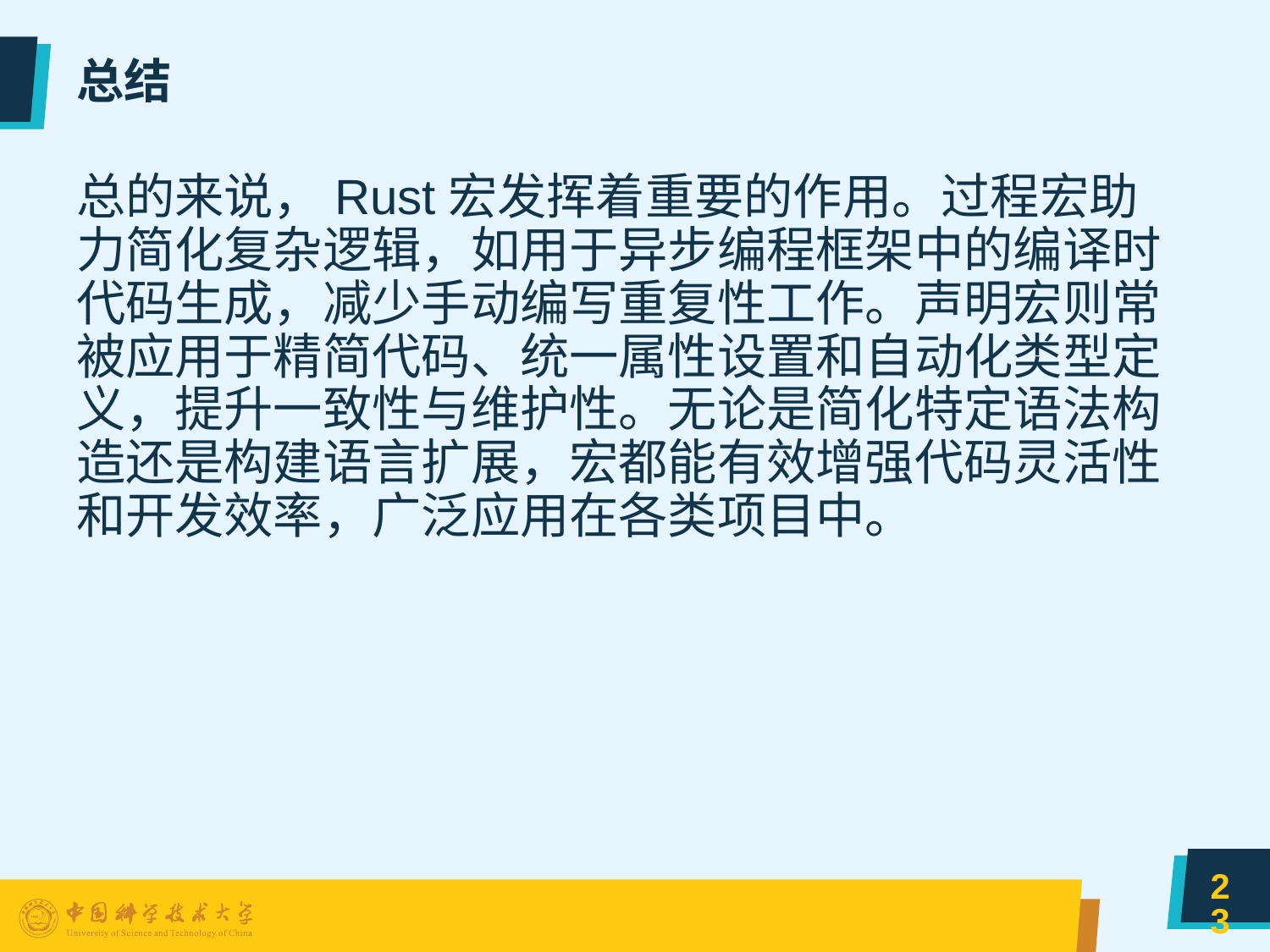

# 总结
总的来说，Rust宏发挥着重要的作用。过程宏助力简化复杂逻辑，如用于异步编程框架中的编译时代码生成，减少手动编写重复性工作。声明宏则常被应用于精简代码、统一属性设置和自动化类型定义，提升一致性与维护性。无论是简化特定语法构造还是构建语言扩展，宏都能有效增强代码灵活性和开发效率，广泛应用在各类项目中。
23